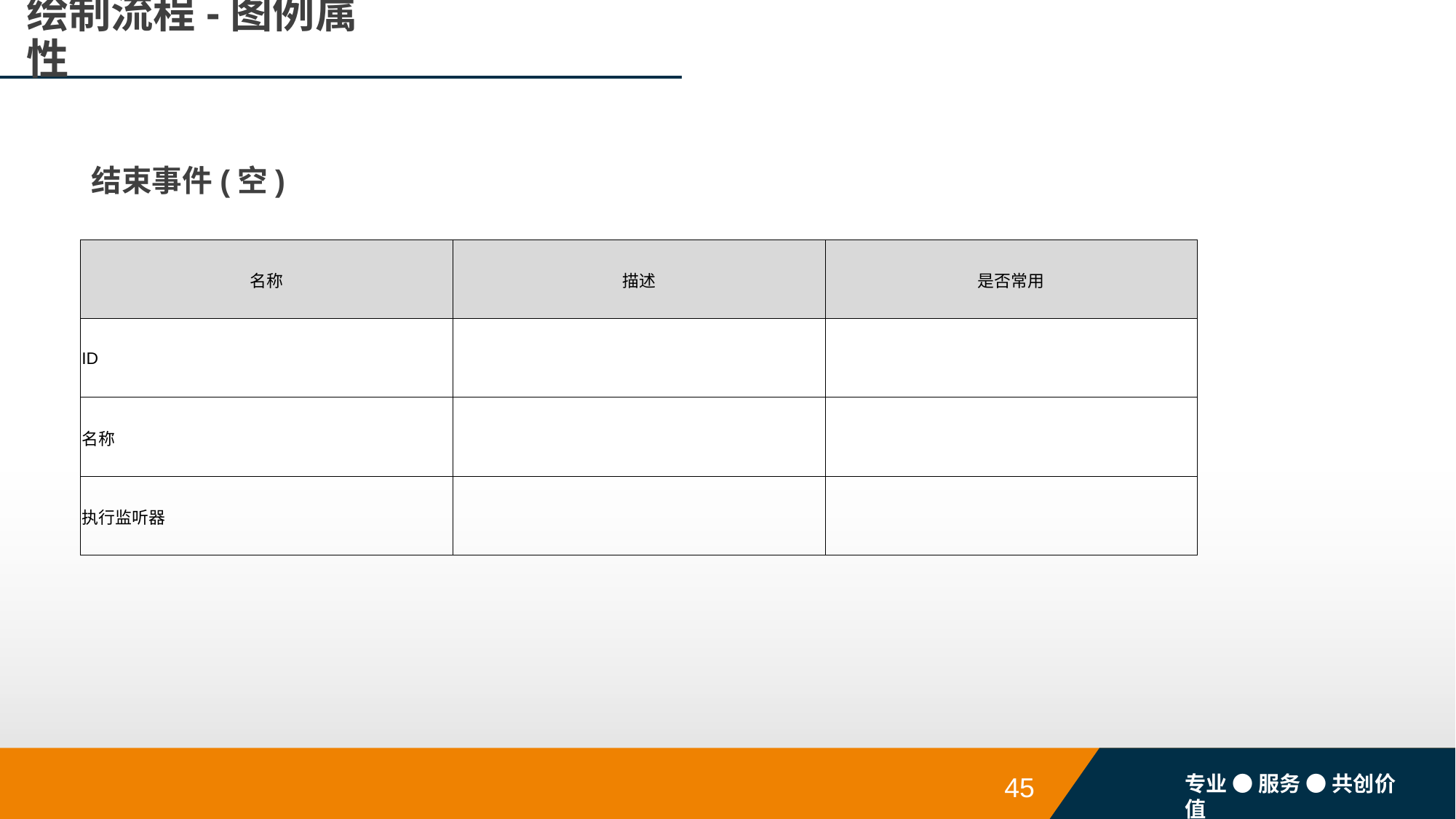

# 绘制流程-图例属性
结束事件(空)
| 名称 | 描述 | 是否常用 |
| --- | --- | --- |
| ID |  |  |
| 名称 |  |  |
| 执行监听器 |  |  |